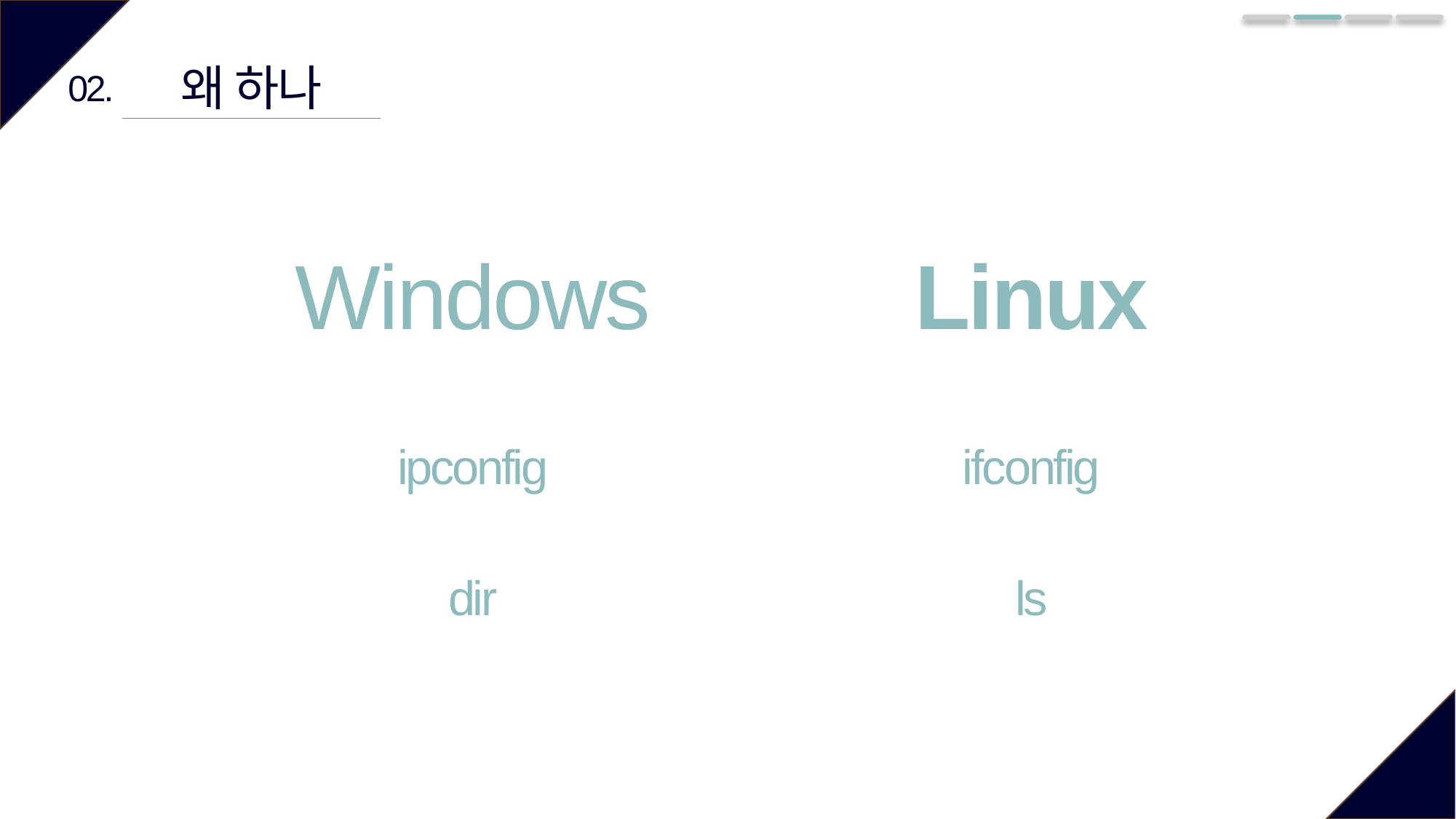

왜 하나
02.
Linux
Windows
ifconfig
ipconfig
dir
ls